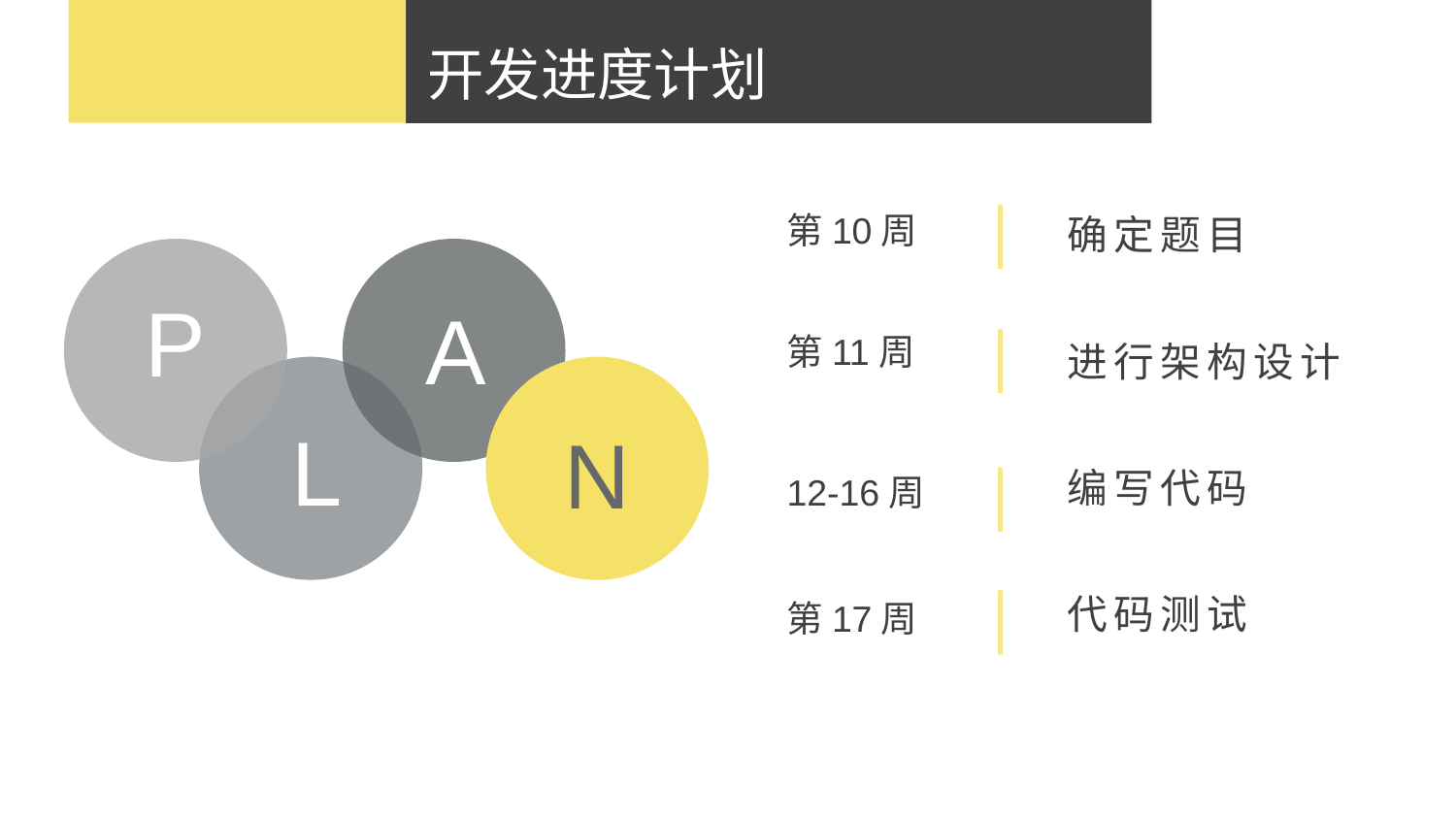

PART 1
开发进度计划
请输入你的标题
确定题目
进行架构设计
编写代码
代码测试
第10周

P
A
第11周

L
N
12-16周
第17周